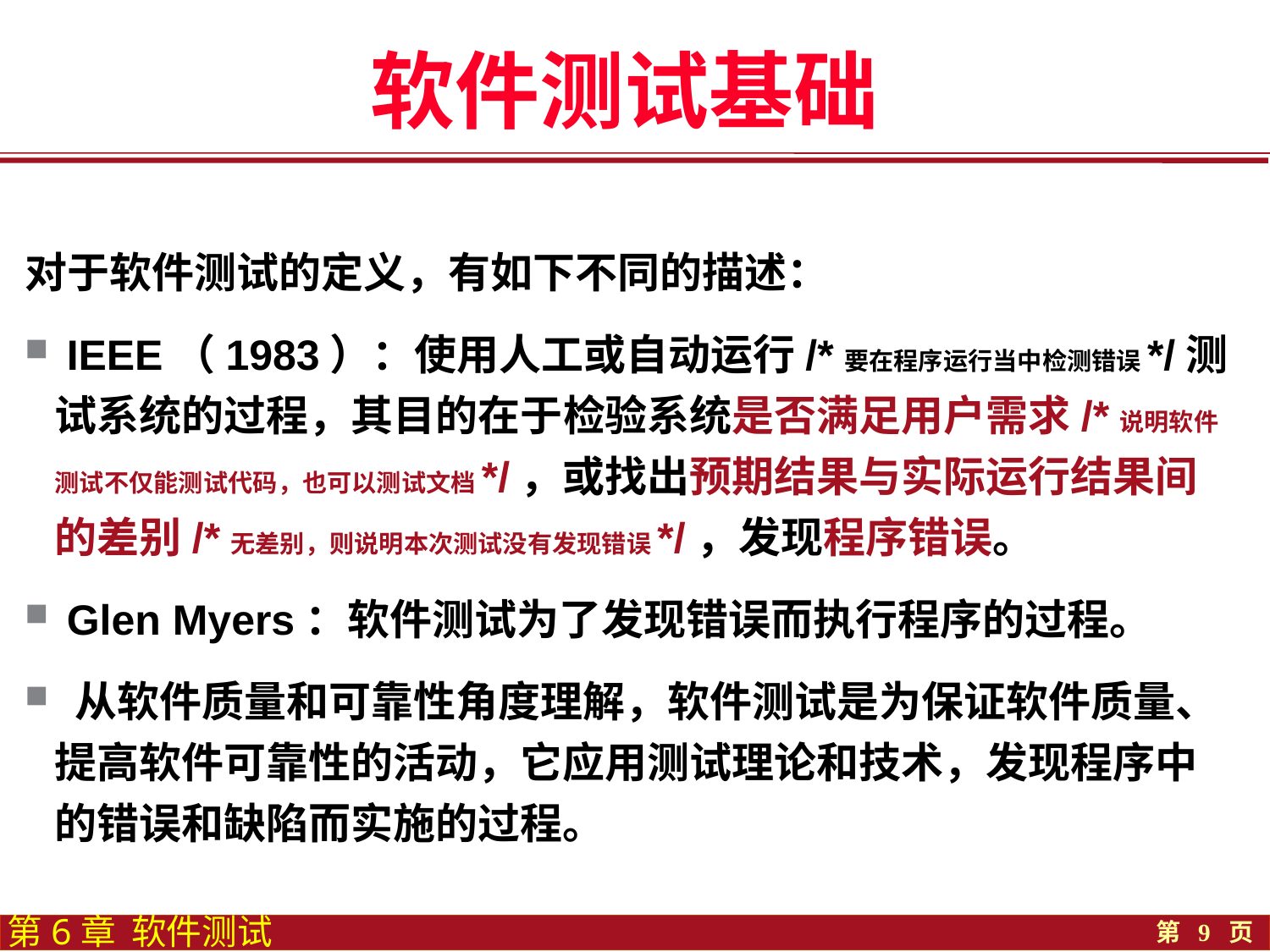

# 软件测试基础
对于软件测试的定义，有如下不同的描述：
 IEEE（1983）：使用人工或自动运行/*要在程序运行当中检测错误*/测试系统的过程，其目的在于检验系统是否满足用户需求/*说明软件测试不仅能测试代码，也可以测试文档*/，或找出预期结果与实际运行结果间的差别/*无差别，则说明本次测试没有发现错误*/，发现程序错误。
 Glen Myers：软件测试为了发现错误而执行程序的过程。
 从软件质量和可靠性角度理解，软件测试是为保证软件质量、提高软件可靠性的活动，它应用测试理论和技术，发现程序中的错误和缺陷而实施的过程。